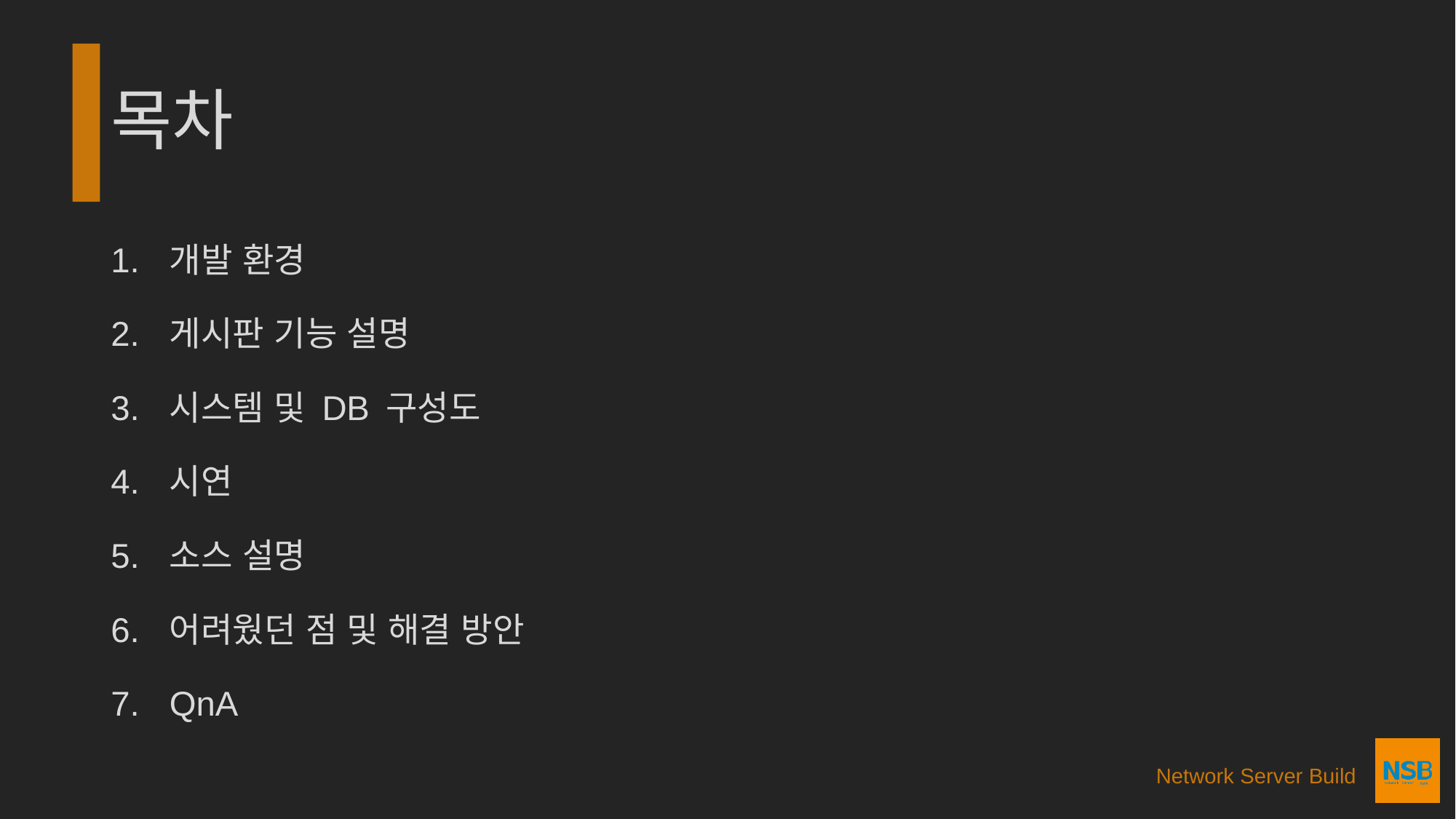

# 목차
개발 환경
게시판 기능 설명
시스템 및 DB 구성도
시연
소스 설명
어려웠던 점 및 해결 방안
QnA